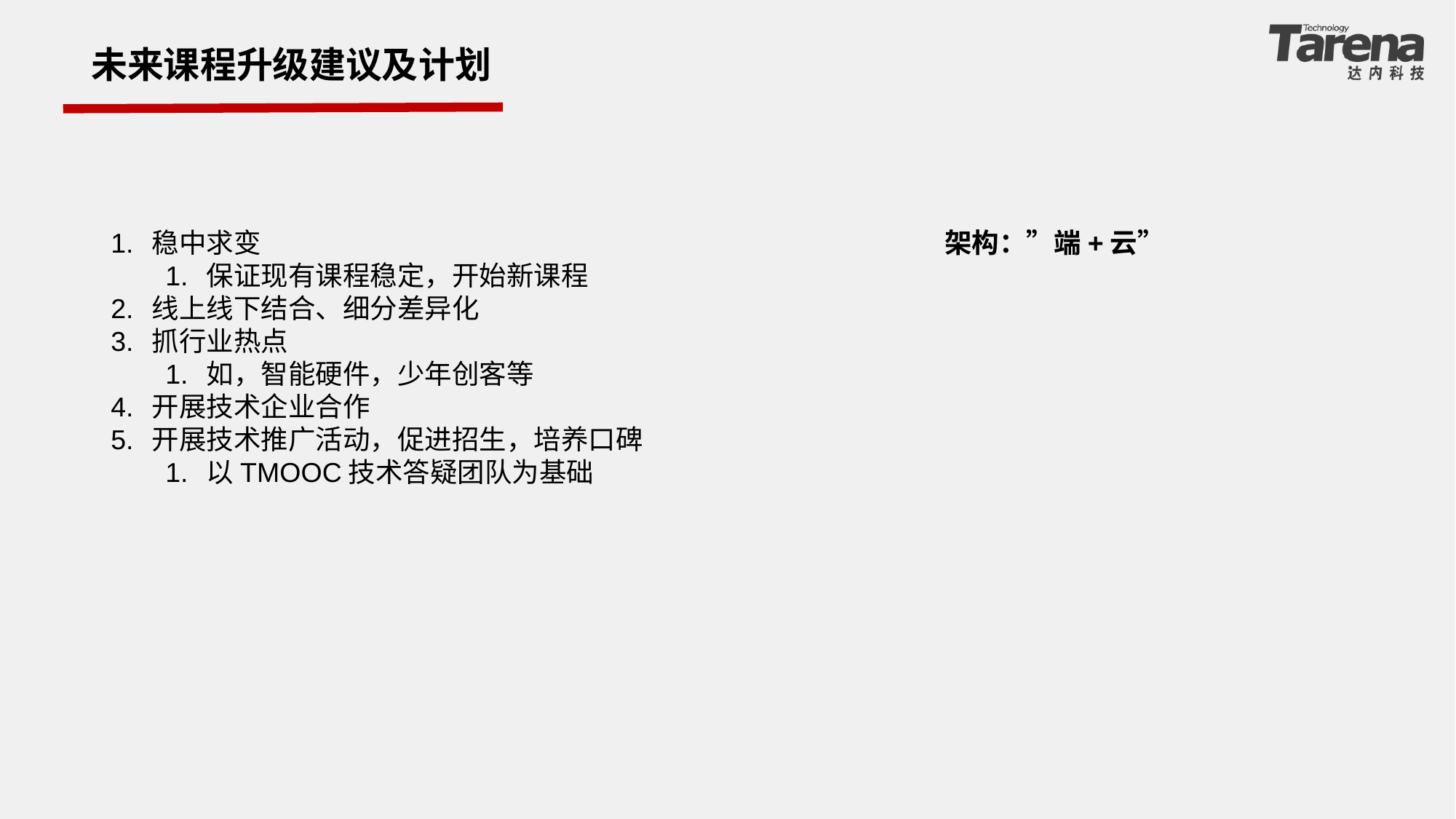

未来课程升级建议及计划
稳中求变
保证现有课程稳定，开始新课程
线上线下结合、细分差异化
抓行业热点
如，智能硬件，少年创客等
开展技术企业合作
开展技术推广活动，促进招生，培养口碑
以TMOOC技术答疑团队为基础

架构：”端+云”